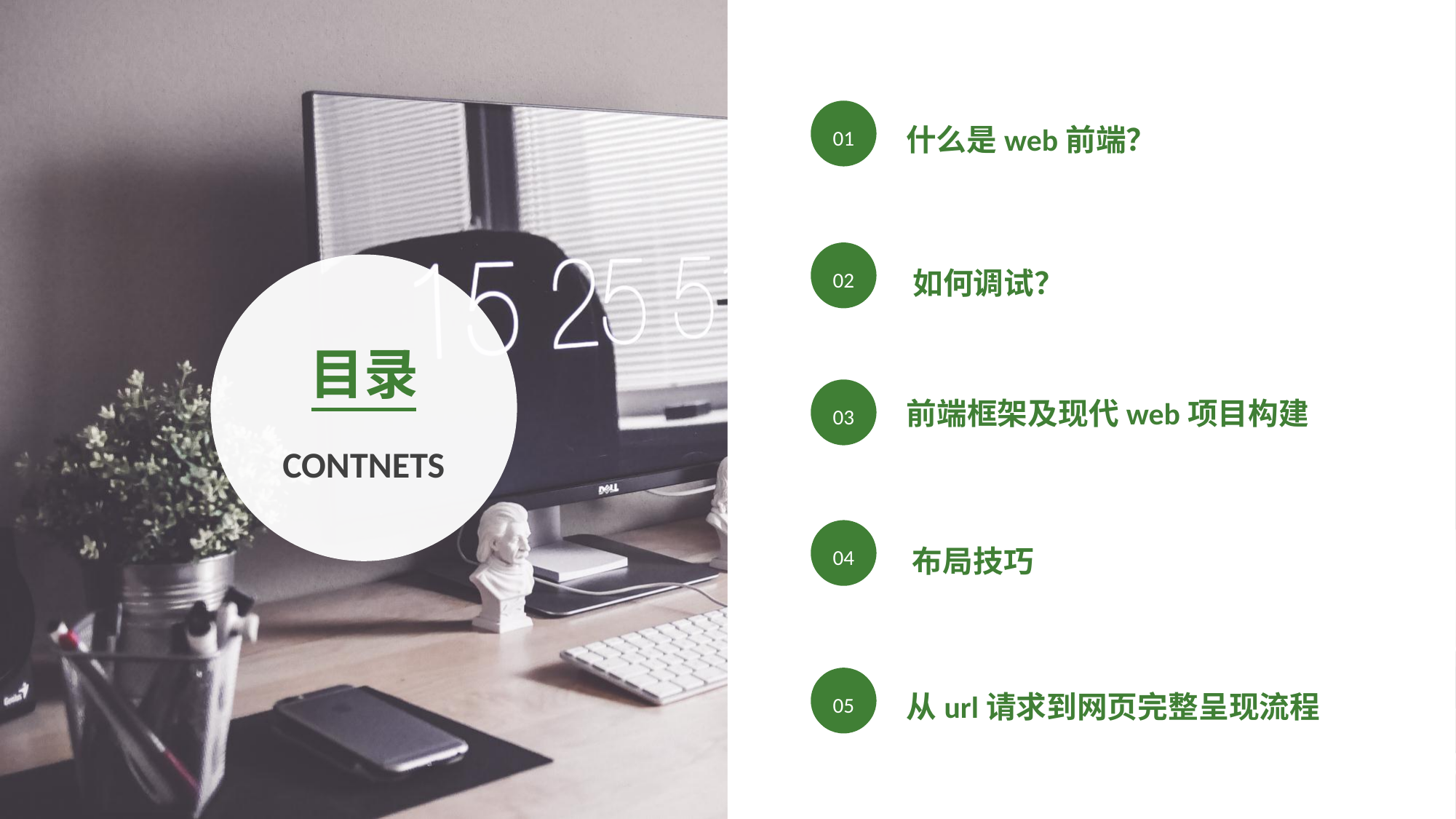

01
什么是web前端？
02
如何调试？

目录
前端框架及现代web项目构建
03

CONTNETS
04
布局技巧
05
从url请求到网页完整呈现流程